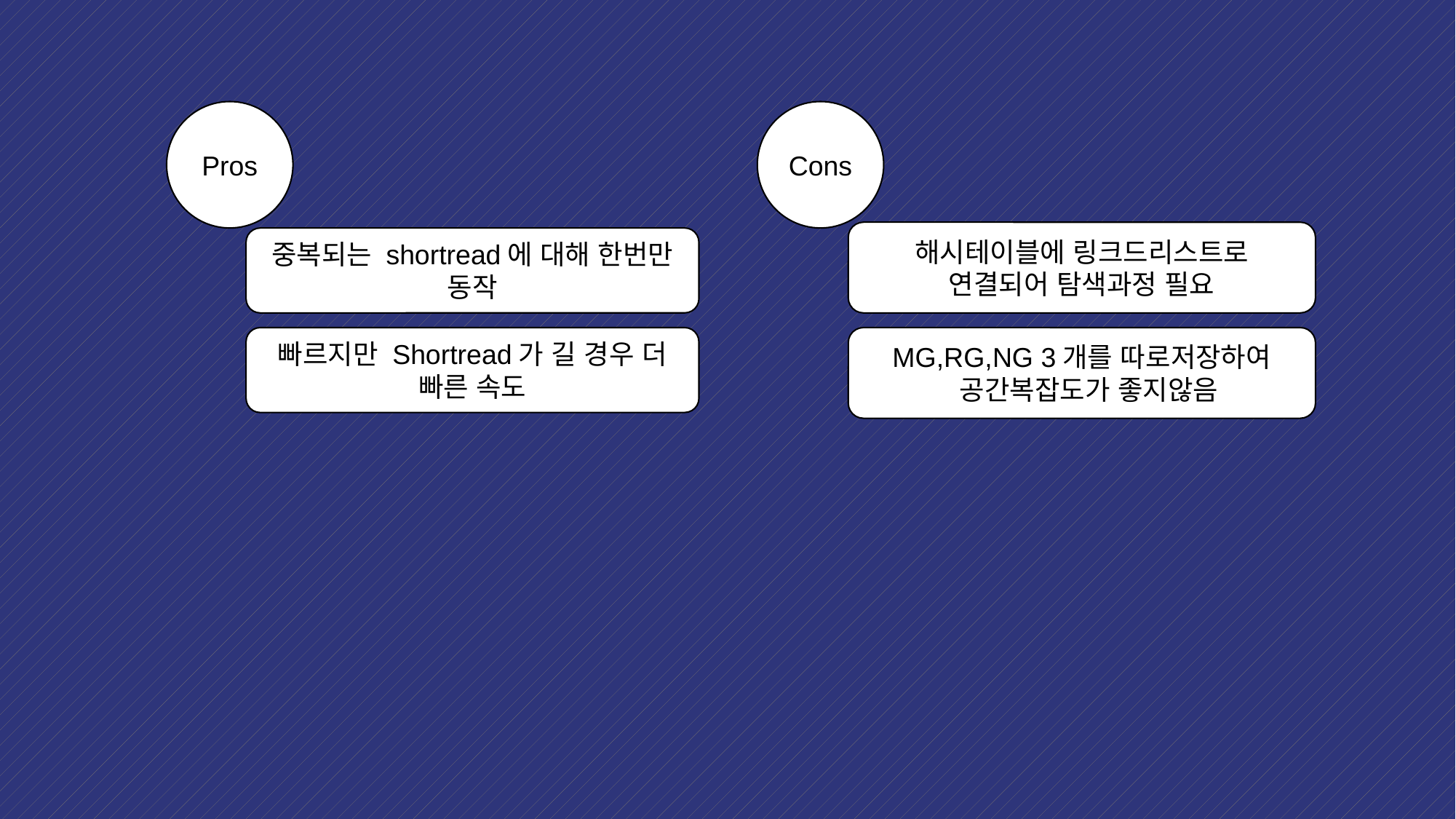

Pros
Cons
해시테이블에 링크드리스트로 연결되어 탐색과정 필요
중복되는 shortread에 대해 한번만 동작
빠르지만 Shortread가 길 경우 더 빠른 속도
MG,RG,NG 3개를 따로저장하여
 공간복잡도가 좋지않음